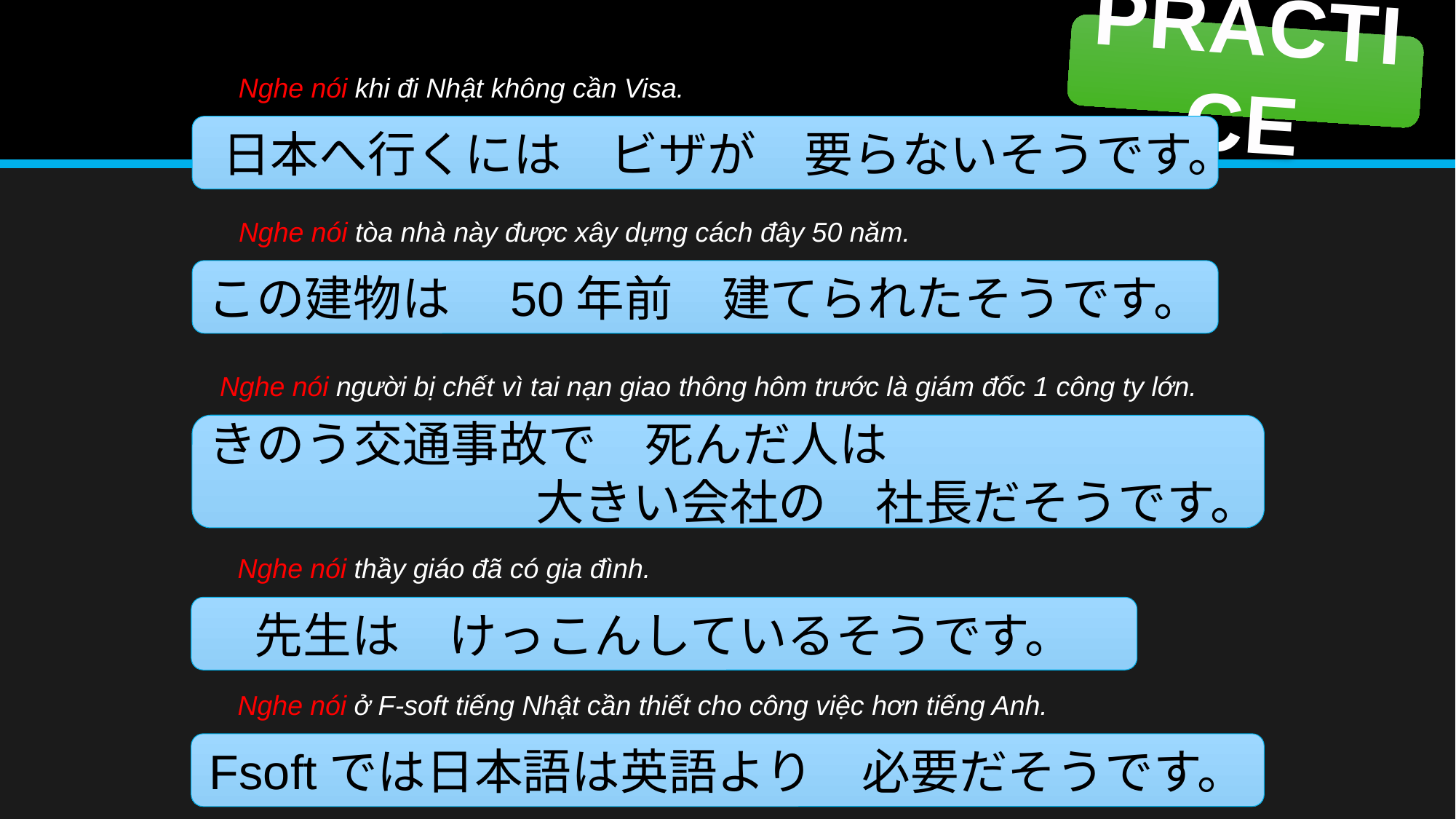

PRACTICE
Nghe nói khi đi Nhật không cần Visa.
日本へ行くには　ビザが　要らないそうです。
Nghe nói tòa nhà này được xây dựng cách đây 50 năm.
この建物は　50年前　建てられたそうです。
Nghe nói người bị chết vì tai nạn giao thông hôm trước là giám đốc 1 công ty lớn.
きのう交通事故で　死んだ人は　
			大きい会社の　社長だそうです。
Nghe nói thầy giáo đã có gia đình.
先生は　けっこんしているそうです。
Nghe nói ở F-soft tiếng Nhật cần thiết cho công việc hơn tiếng Anh.
Fsoftでは日本語は英語より　必要だそうです。